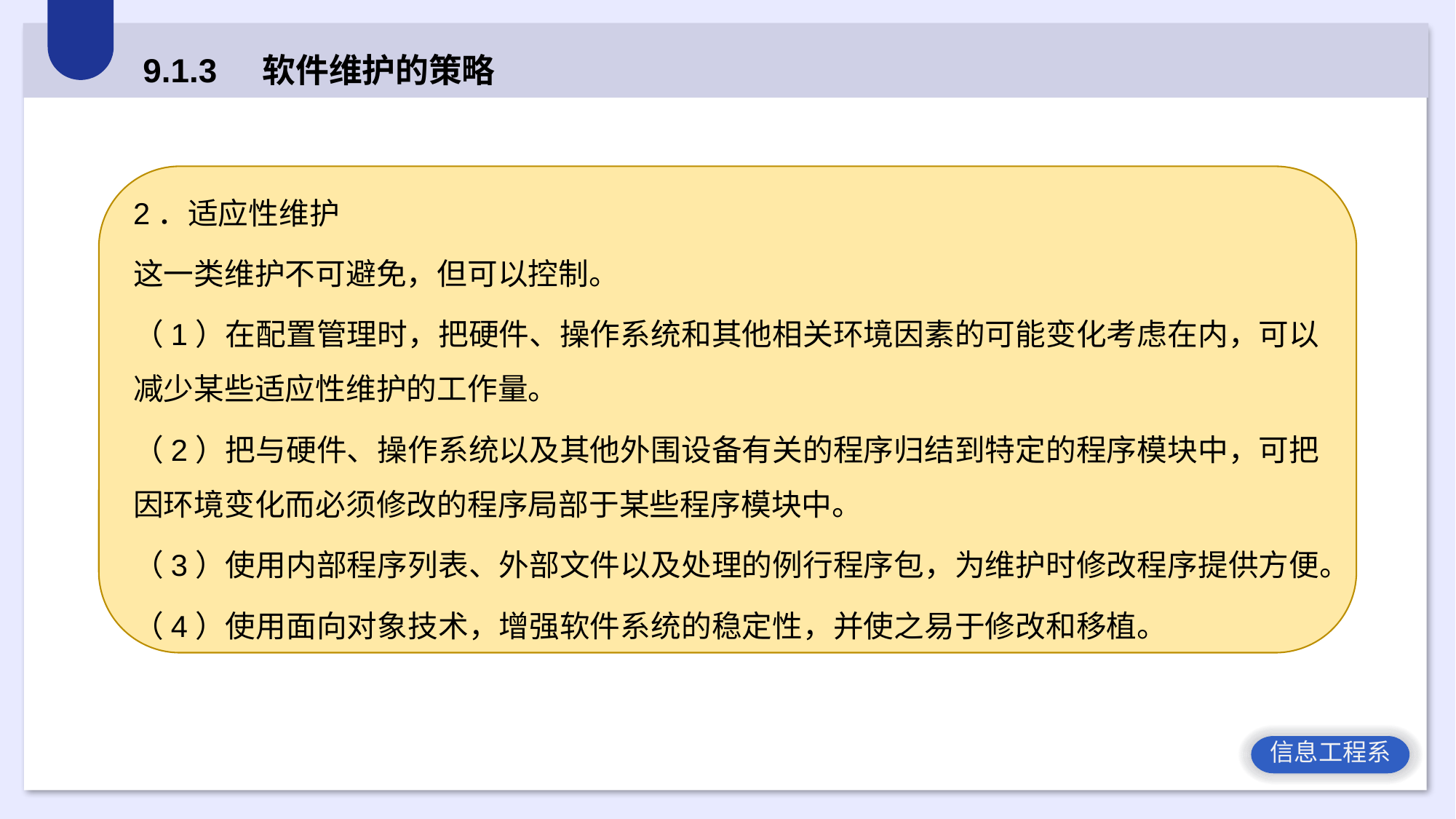

9.1.3    软件维护的策略
2．适应性维护
这一类维护不可避免，但可以控制。
（1）在配置管理时，把硬件、操作系统和其他相关环境因素的可能变化考虑在内，可以减少某些适应性维护的工作量。
（2）把与硬件、操作系统以及其他外围设备有关的程序归结到特定的程序模块中，可把因环境变化而必须修改的程序局部于某些程序模块中。
（3）使用内部程序列表、外部文件以及处理的例行程序包，为维护时修改程序提供方便。
（4）使用面向对象技术，增强软件系统的稳定性，并使之易于修改和移植。